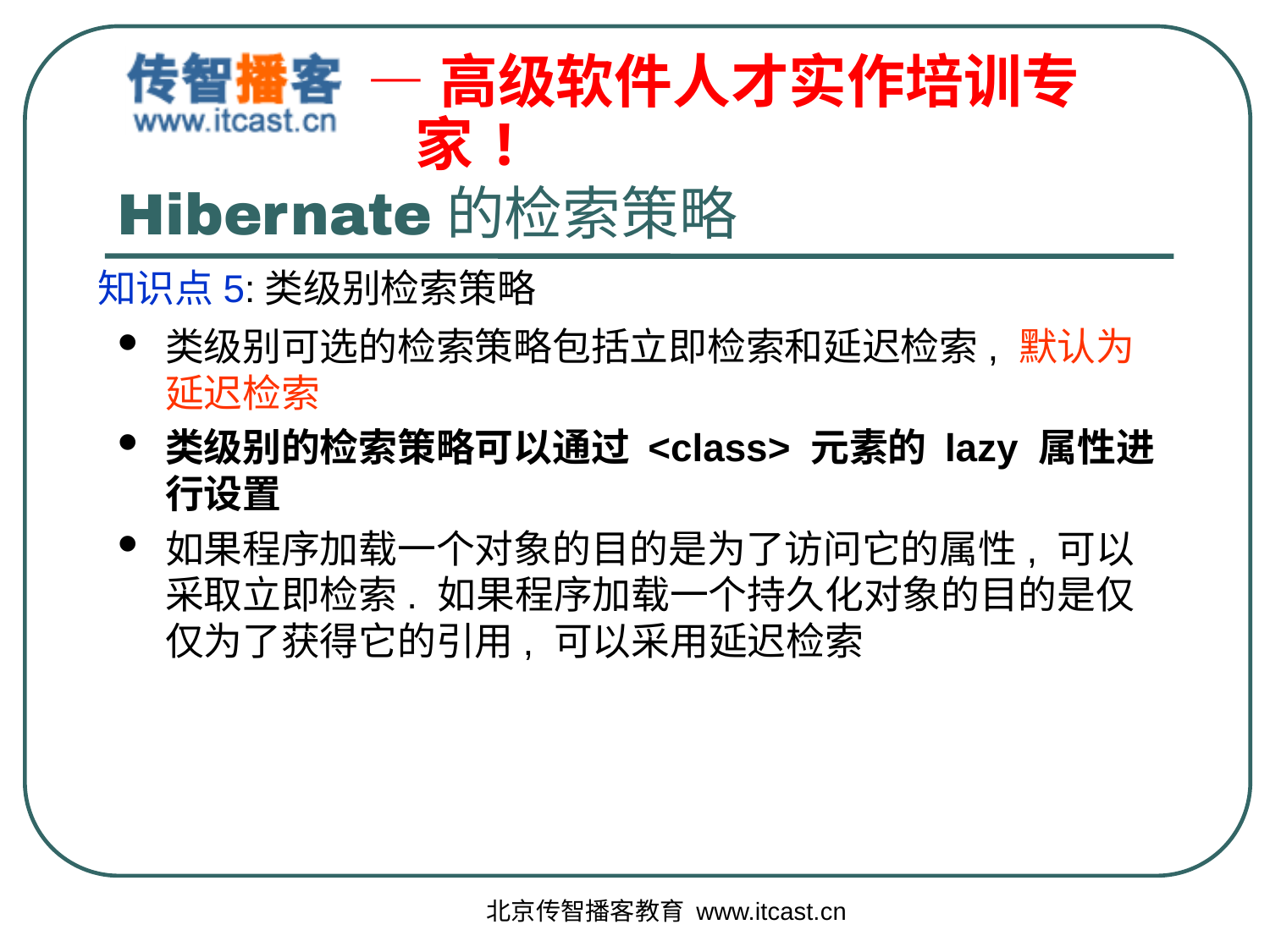

# Hibernate的检索策略
知识点5:类级别检索策略
类级别可选的检索策略包括立即检索和延迟检索, 默认为延迟检索
类级别的检索策略可以通过 <class> 元素的 lazy 属性进行设置
如果程序加载一个对象的目的是为了访问它的属性, 可以采取立即检索. 如果程序加载一个持久化对象的目的是仅仅为了获得它的引用, 可以采用延迟检索
北京传智播客教育 www.itcast.cn